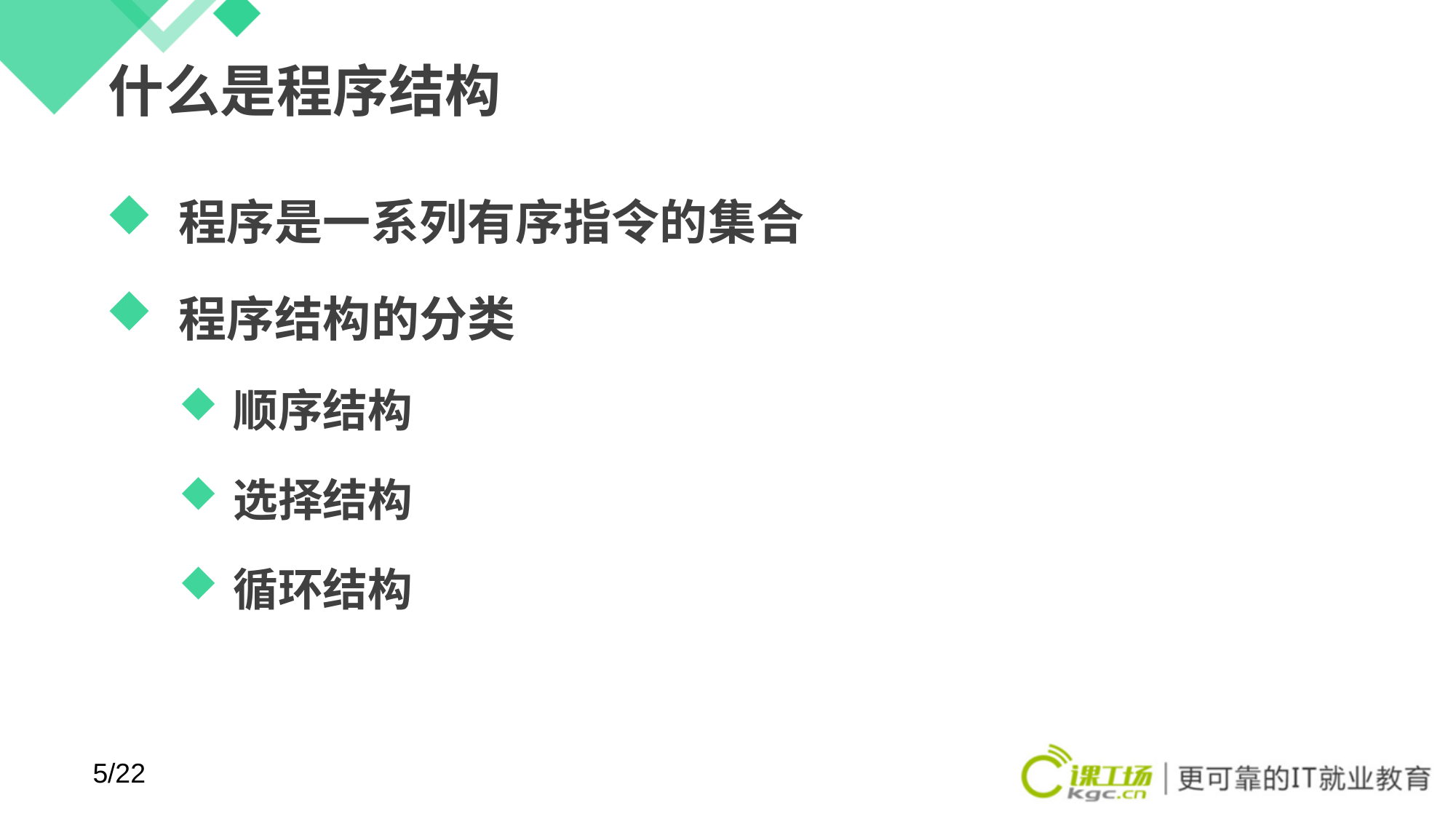

# 什么是程序结构
程序是一系列有序指令的集合
程序结构的分类
顺序结构
选择结构
循环结构